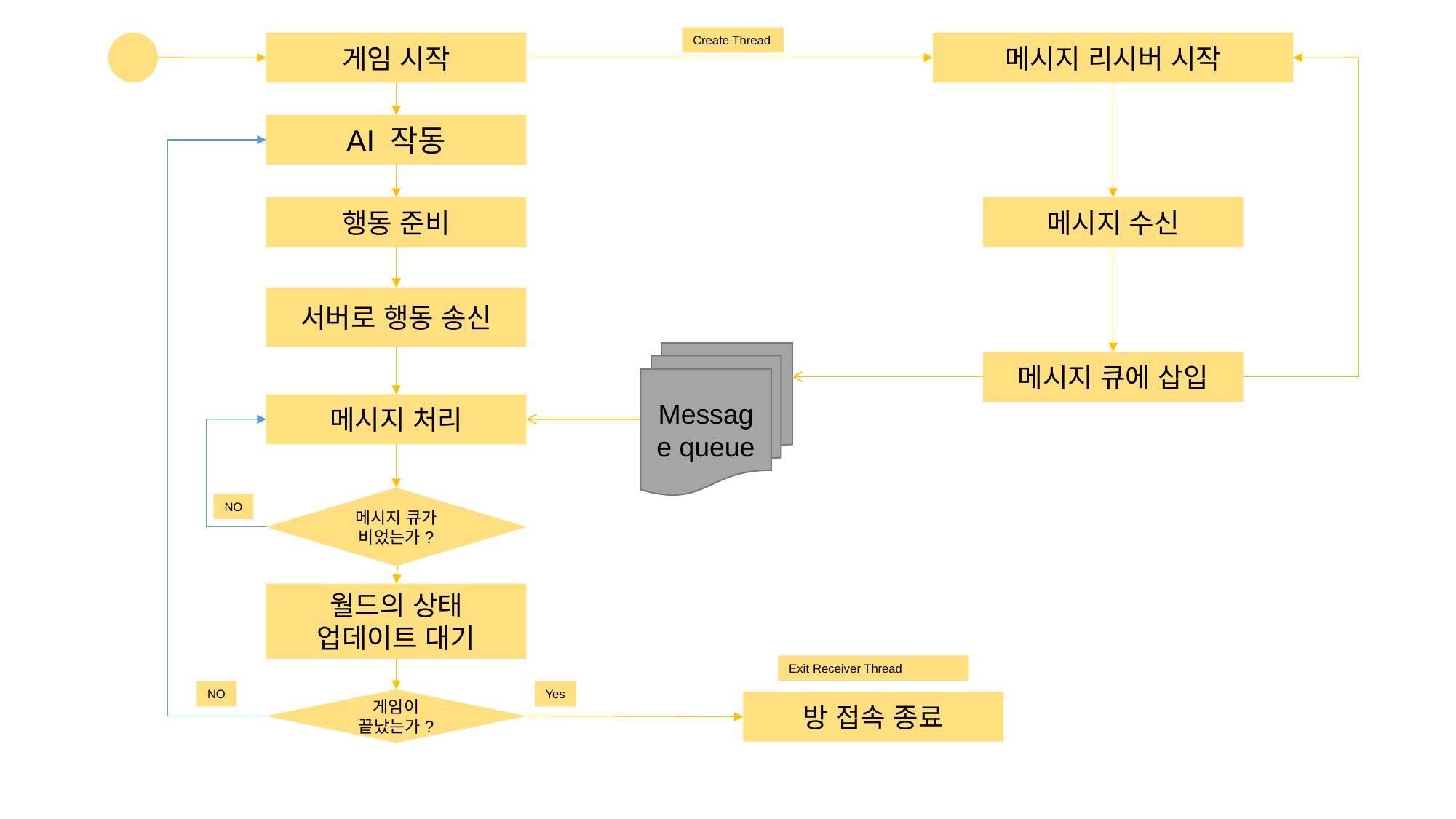

AI Agent In Game
Create Thread
메시지 리시버 시작

게임 시작
AI 작동
행동 준비
메시지 수신
서버로 행동 송신
Message queue
메시지 큐에 삽입
메시지 처리
메시지 큐가
비었는가?
NO
월드의 상태
업데이트 대기
Exit Receiver Thread
NO
Yes
게임이
끝났는가?
방 접속 종료